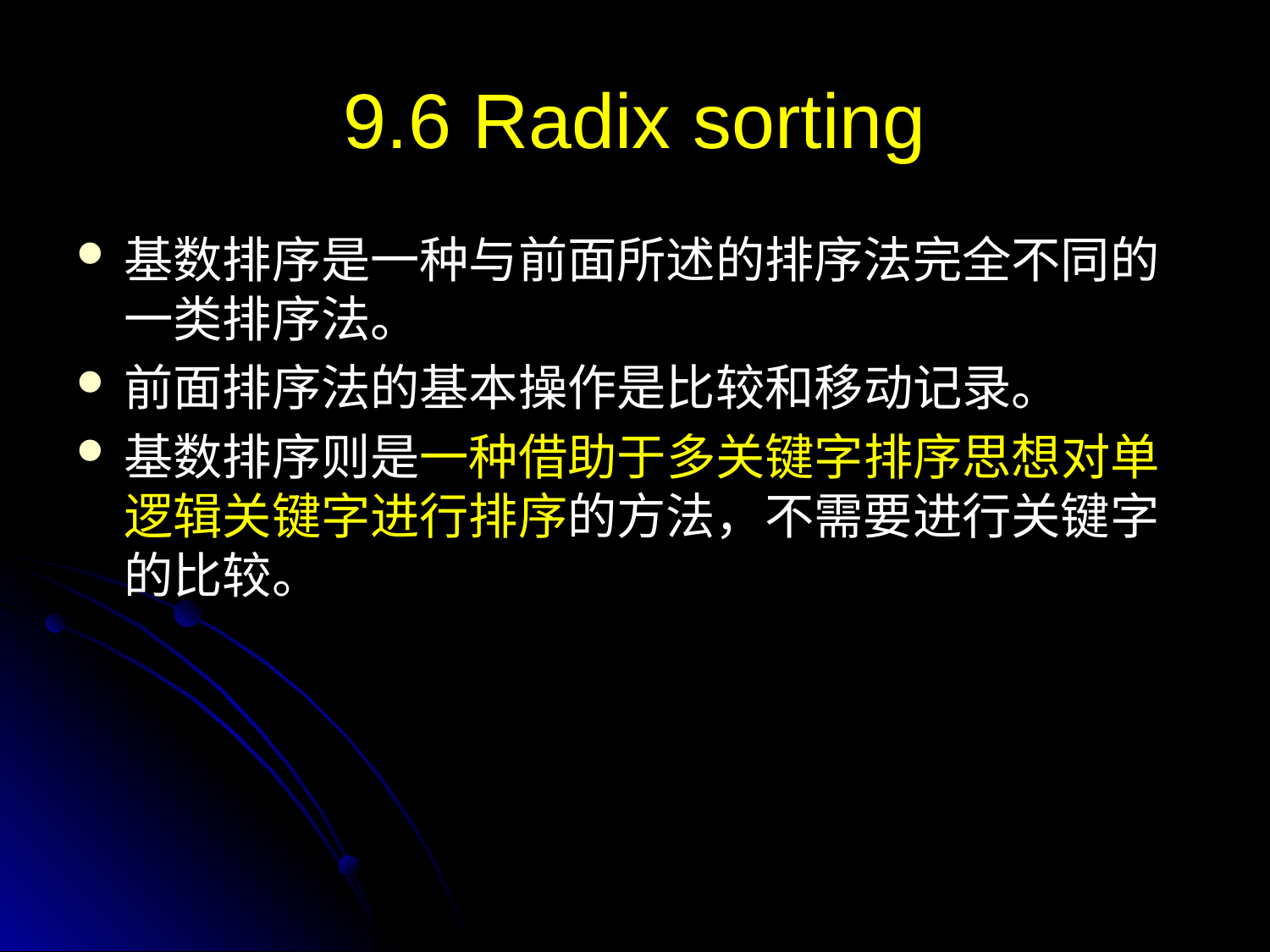

# 9.6 Radix sorting

基数排序是一种与前面所述的排序法完全不同的一类排序法。
前面排序法的基本操作是比较和移动记录。
基数排序则是一种借助于多关键字排序思想对单逻辑关键字进行排序的方法，不需要进行关键字的比较。